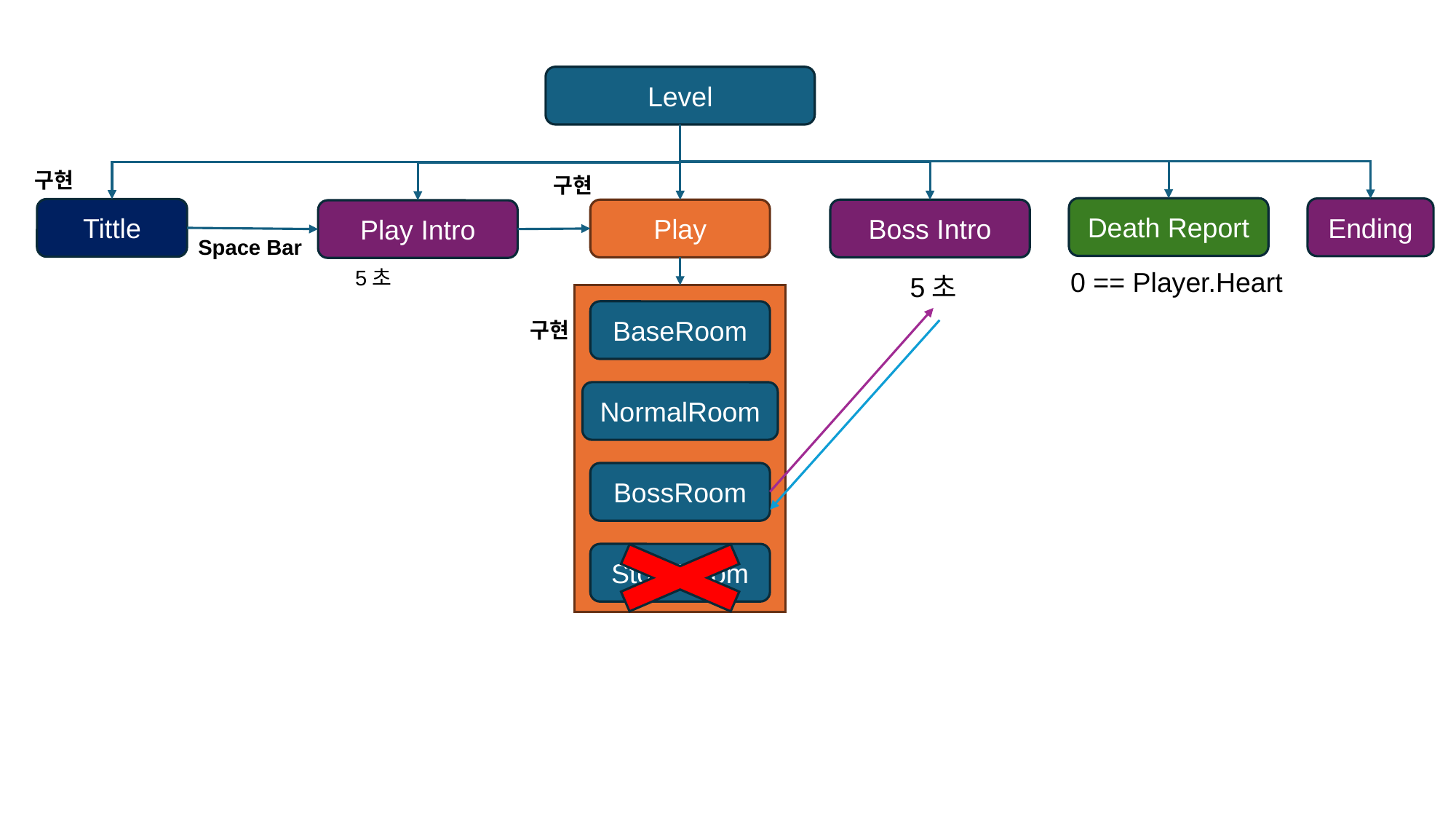

Level
구현
구현
Death Report
Ending
Tittle
Play
Boss Intro
Play Intro
Space Bar
5초
0 == Player.Heart
5초

BaseRoom
구현
NormalRoom
BossRoom

StoreRoom